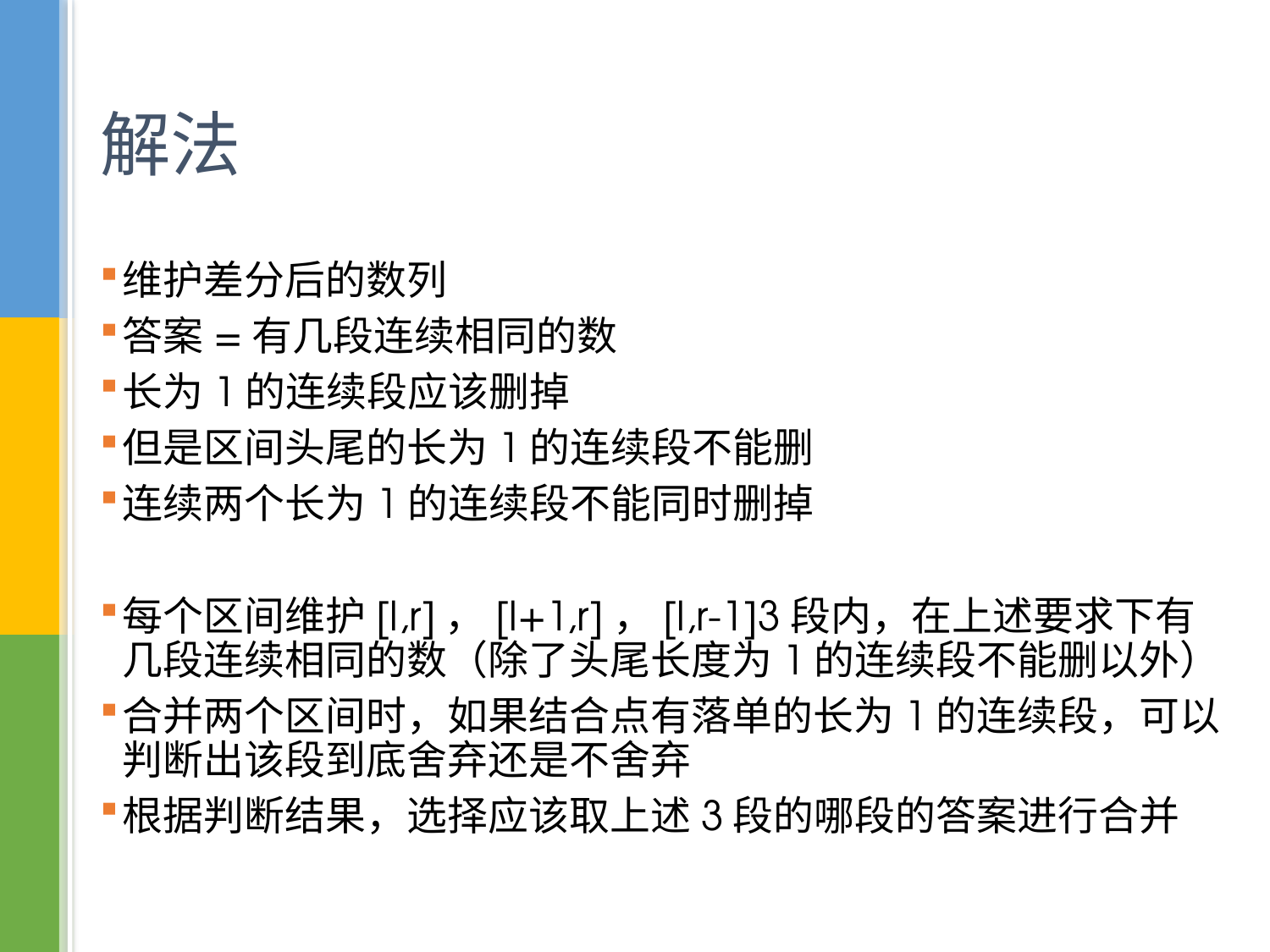

# 解法
维护差分后的数列
答案=有几段连续相同的数
长为1的连续段应该删掉
但是区间头尾的长为1的连续段不能删
连续两个长为1的连续段不能同时删掉

每个区间维护[l,r]，[l+1,r]，[l,r-1]3段内，在上述要求下有几段连续相同的数（除了头尾长度为1的连续段不能删以外）
合并两个区间时，如果结合点有落单的长为1的连续段，可以判断出该段到底舍弃还是不舍弃
根据判断结果，选择应该取上述3段的哪段的答案进行合并